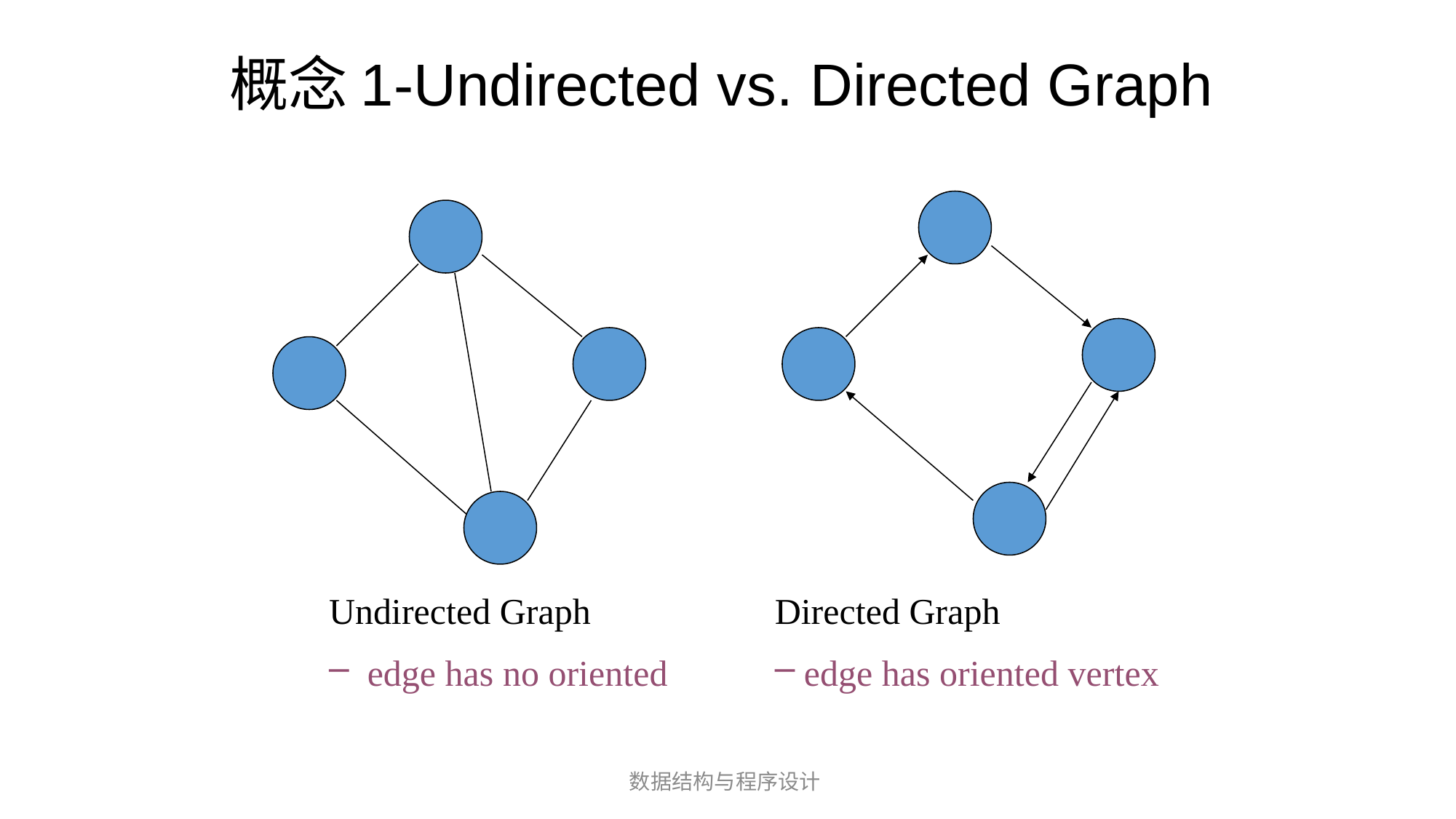

# 概念1-Undirected vs. Directed Graph

Undirected Graph
  edge has no oriented
Directed Graph
 edge has oriented vertex

数据结构与程序设计
9